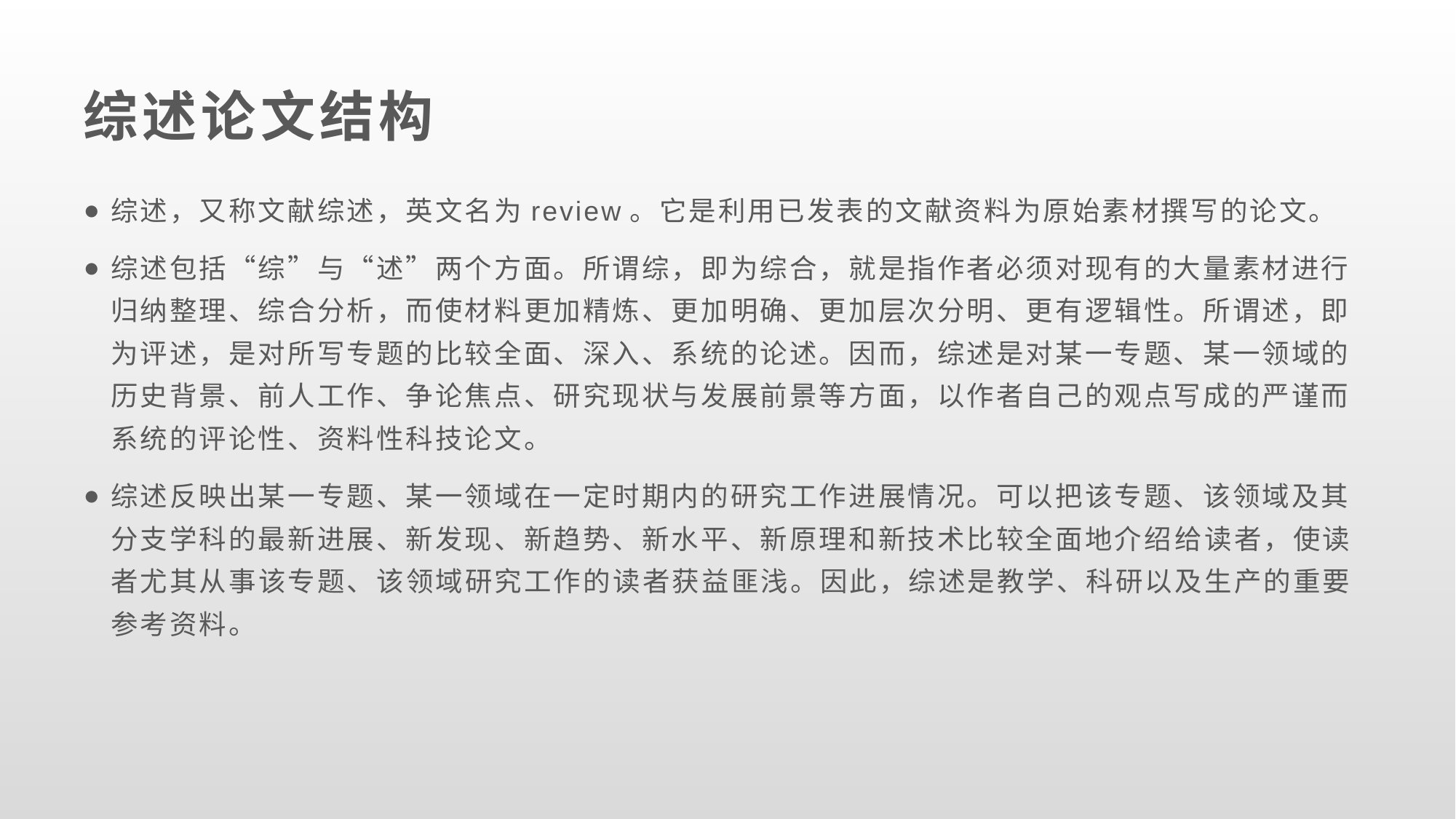

# 综述论文结构
综述，又称文献综述，英文名为review。它是利用已发表的文献资料为原始素材撰写的论文。
综述包括“综”与“述”两个方面。所谓综，即为综合，就是指作者必须对现有的大量素材进行归纳整理、综合分析，而使材料更加精炼、更加明确、更加层次分明、更有逻辑性。所谓述，即为评述，是对所写专题的比较全面、深入、系统的论述。因而，综述是对某一专题、某一领域的历史背景、前人工作、争论焦点、研究现状与发展前景等方面，以作者自己的观点写成的严谨而系统的评论性、资料性科技论文。
综述反映出某一专题、某一领域在一定时期内的研究工作进展情况。可以把该专题、该领域及其分支学科的最新进展、新发现、新趋势、新水平、新原理和新技术比较全面地介绍给读者，使读者尤其从事该专题、该领域研究工作的读者获益匪浅。因此，综述是教学、科研以及生产的重要参考资料。